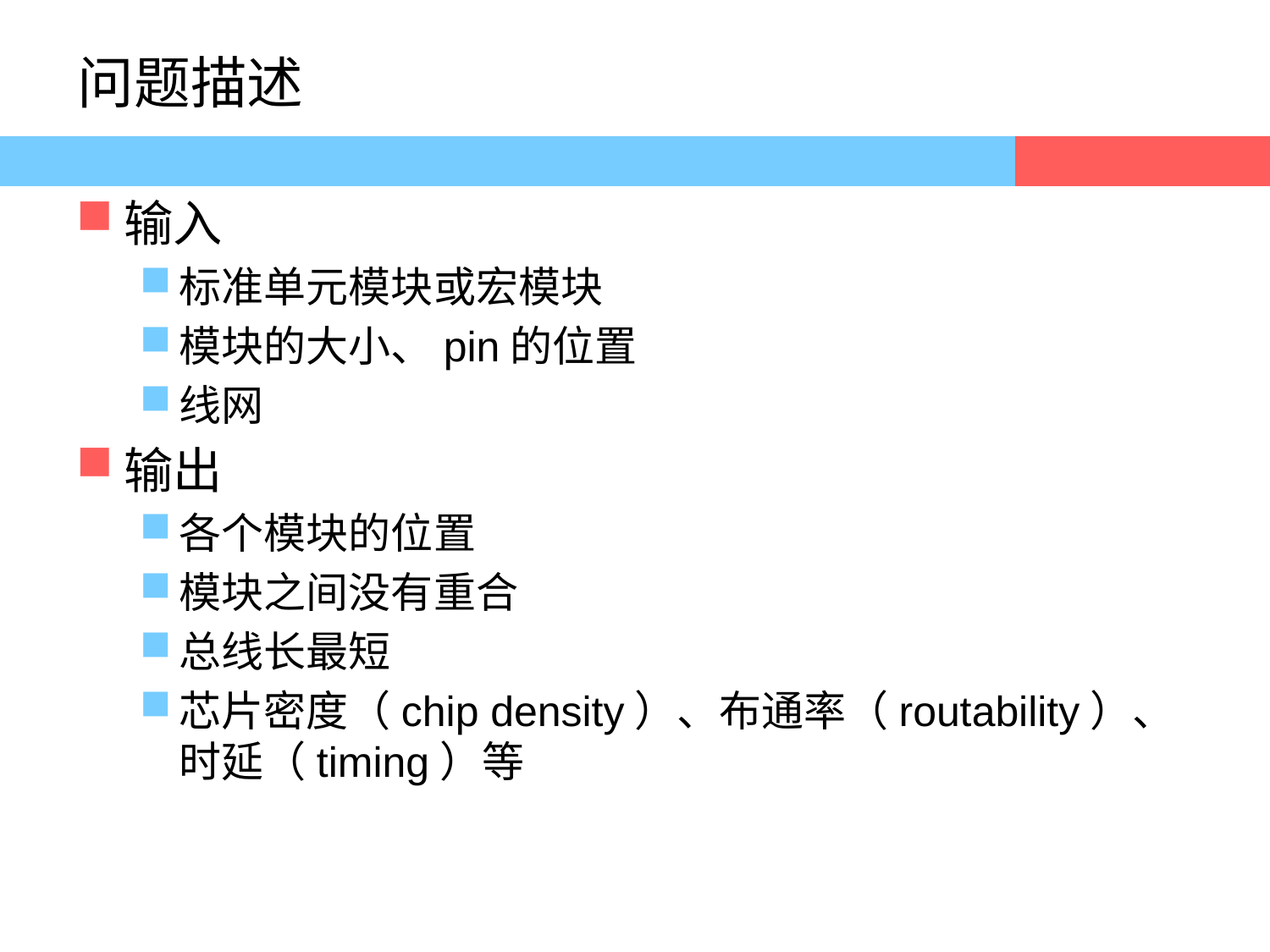

# 问题描述
输入
标准单元模块或宏模块
模块的大小、pin的位置
线网
输出
各个模块的位置
模块之间没有重合
总线长最短
芯片密度（chip density）、布通率（routability）、时延（timing）等